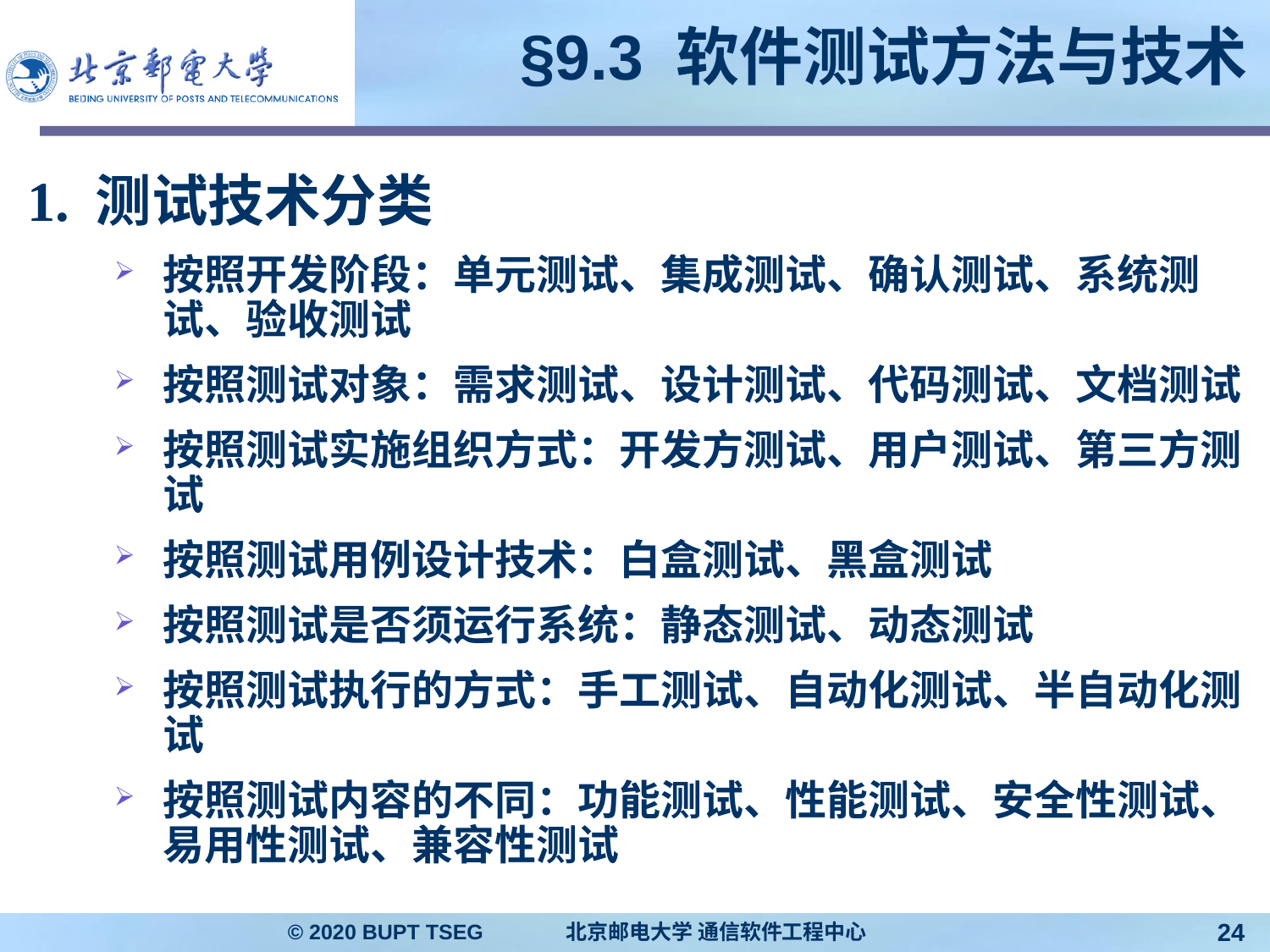

# §9.3 软件测试方法与技术
1. 测试技术分类
按照开发阶段：单元测试、集成测试、确认测试、系统测试、验收测试
按照测试对象：需求测试、设计测试、代码测试、文档测试
按照测试实施组织方式：开发方测试、用户测试、第三方测试
按照测试用例设计技术：白盒测试、黑盒测试
按照测试是否须运行系统：静态测试、动态测试
按照测试执行的方式：手工测试、自动化测试、半自动化测试
按照测试内容的不同：功能测试、性能测试、安全性测试、易用性测试、兼容性测试
© 2020 BUPT TSEG             北京邮电大学 通信软件工程中心